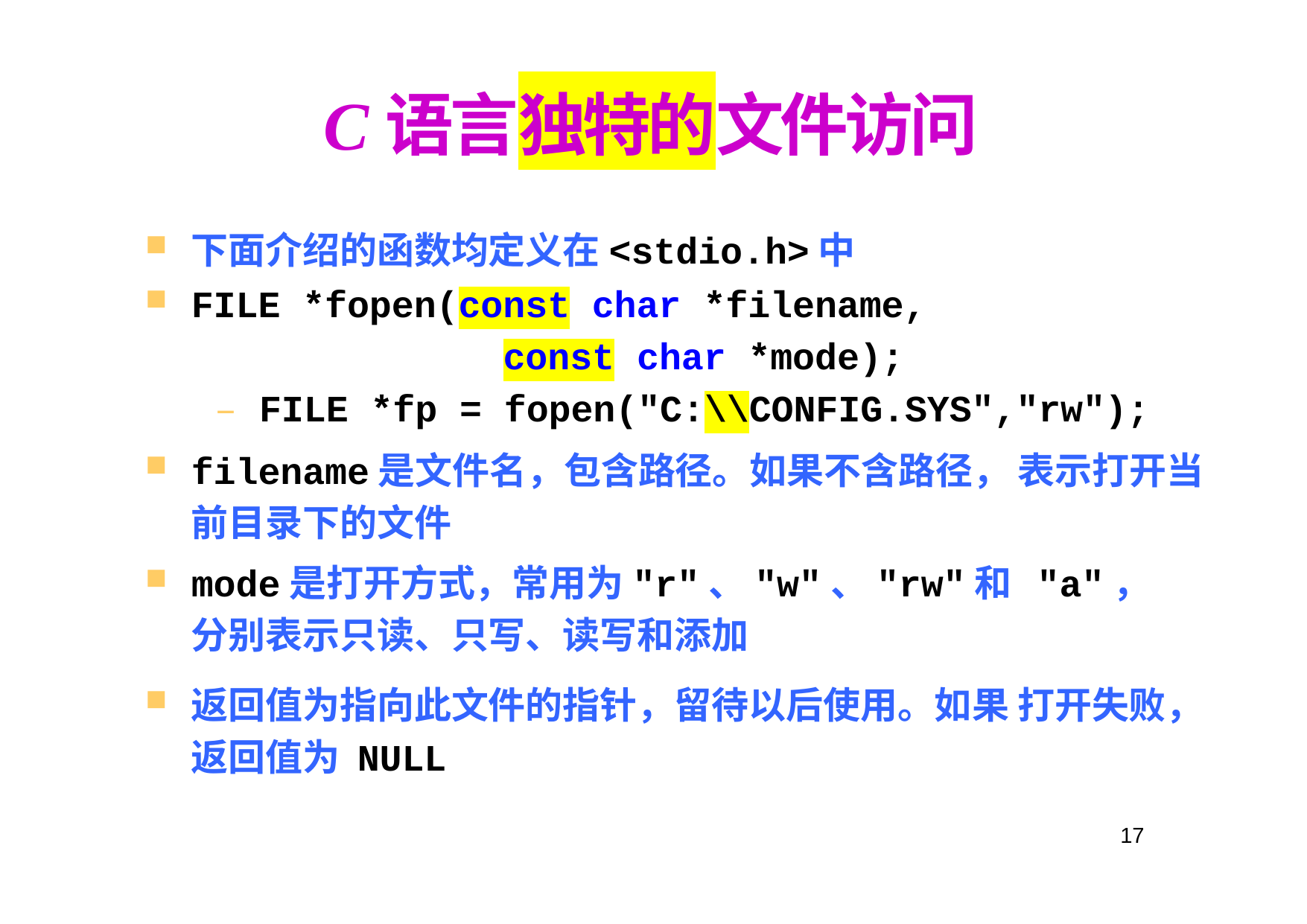

# C语言独特的文件访问
下面介绍的函数均定义在<stdio.h>中
FILE *fopen(const char *filename,
const char *mode);
– FILE *fp = fopen("C:\\CONFIG.SYS","rw");
filename是文件名，包含路径。如果不含路径， 表示打开当前目录下的文件
mode是打开方式，常用为"r"、"w"、"rw"和  "a"，分别表示只读、只写、读写和添加
返回值为指向此文件的指针，留待以后使用。如果 打开失败，返回值为 NULL
17